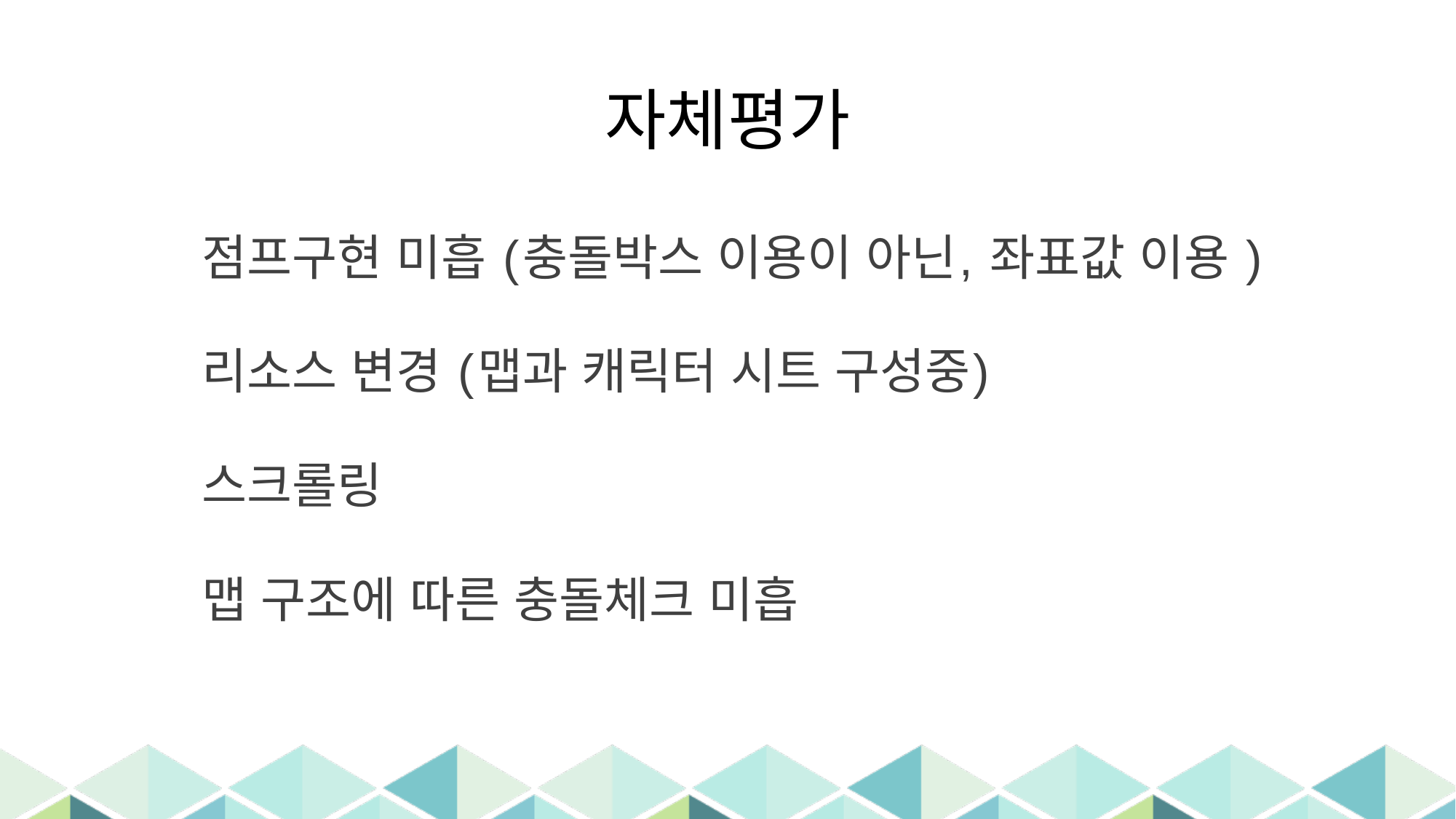

# 자체평가
점프구현 미흡 (충돌박스 이용이 아닌, 좌표값 이용 )

리소스 변경 (맵과 캐릭터 시트 구성중)

스크롤링

맵 구조에 따른 충돌체크 미흡